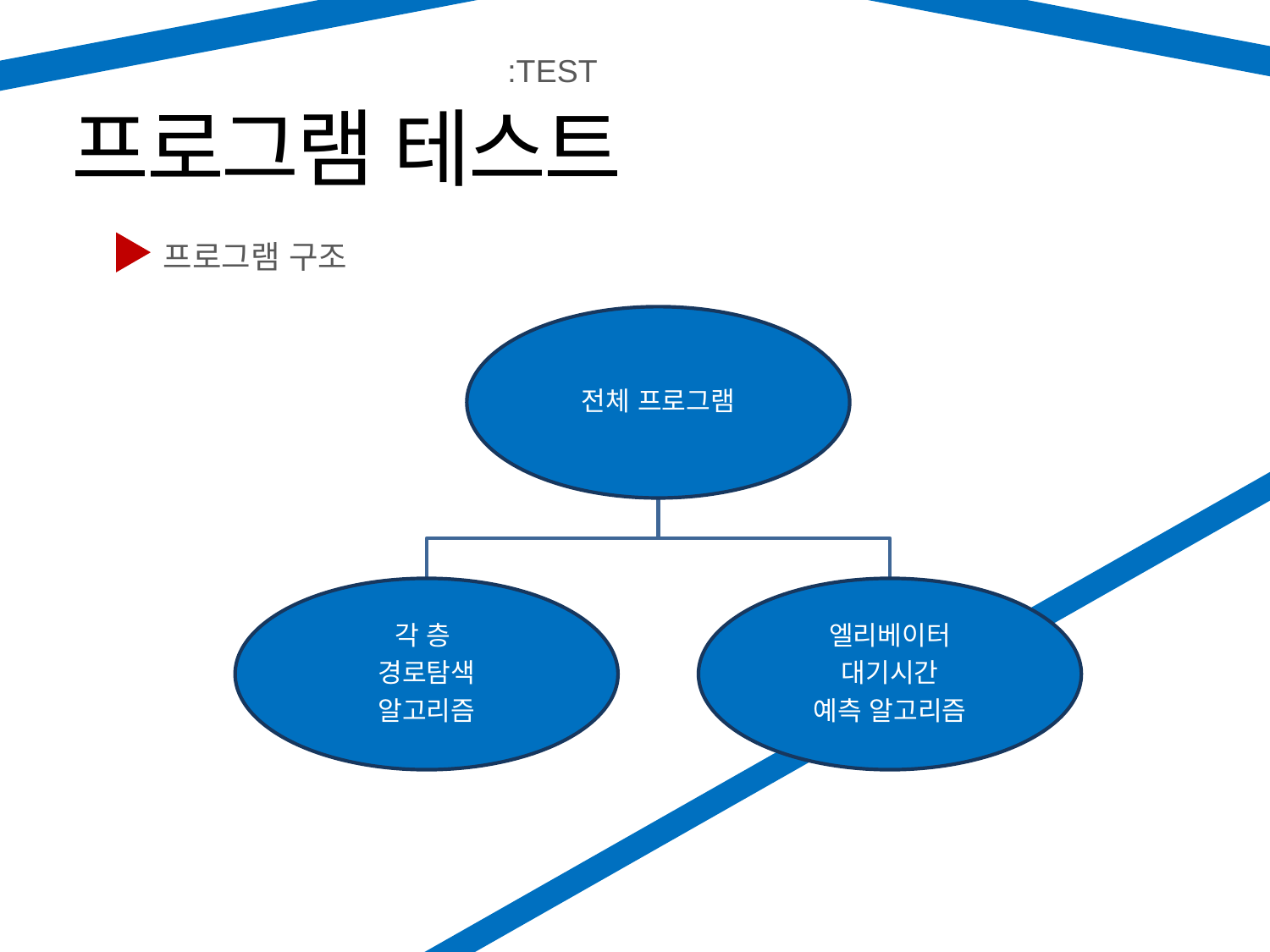

# 프로그램 테스트
:TEST
프로그램 구조

전체 프로그램
각 층
경로탐색
알고리즘
엘리베이터
대기시간
예측 알고리즘